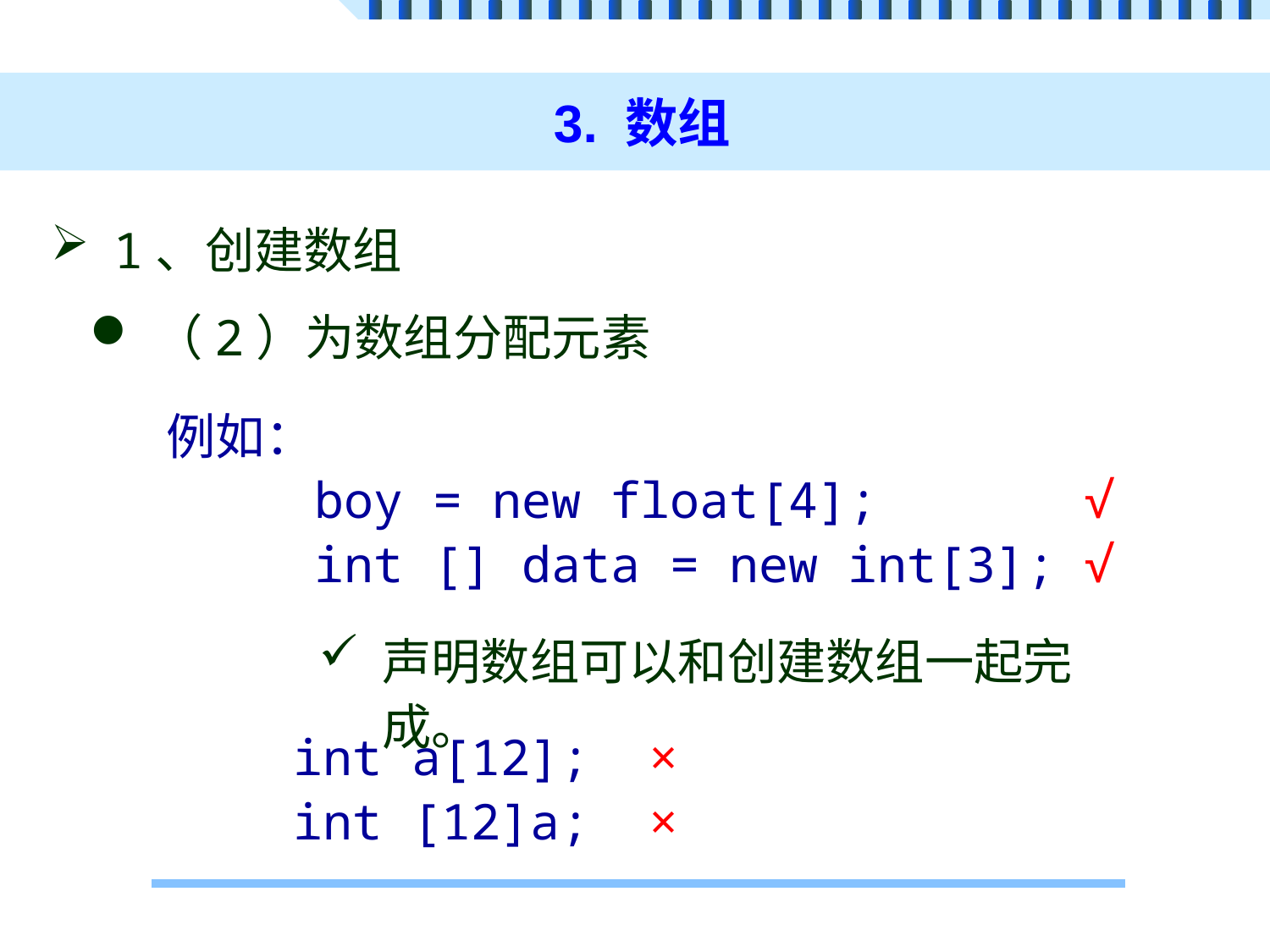

# 3. 数组
1、创建数组
（2）为数组分配元素
例如：
     boy = new float[4];       √
     int [] data = new int[3]; √

	int a[12];  ×
	int [12]a;  ×
声明数组可以和创建数组一起完成。